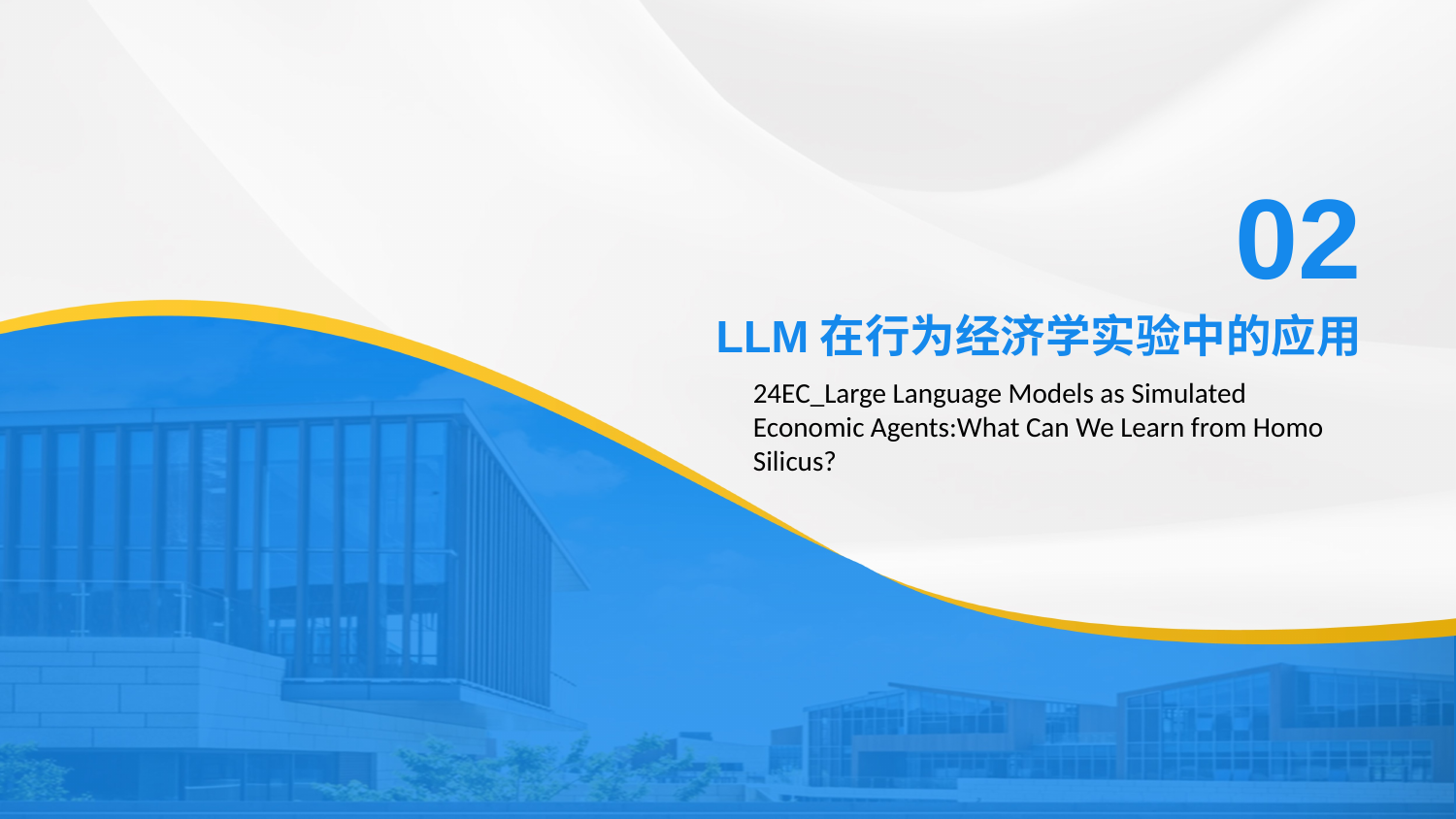

02
LLM在行为经济学实验中的应用
24EC_Large Language Models as Simulated Economic Agents:What Can We Learn from Homo Silicus?